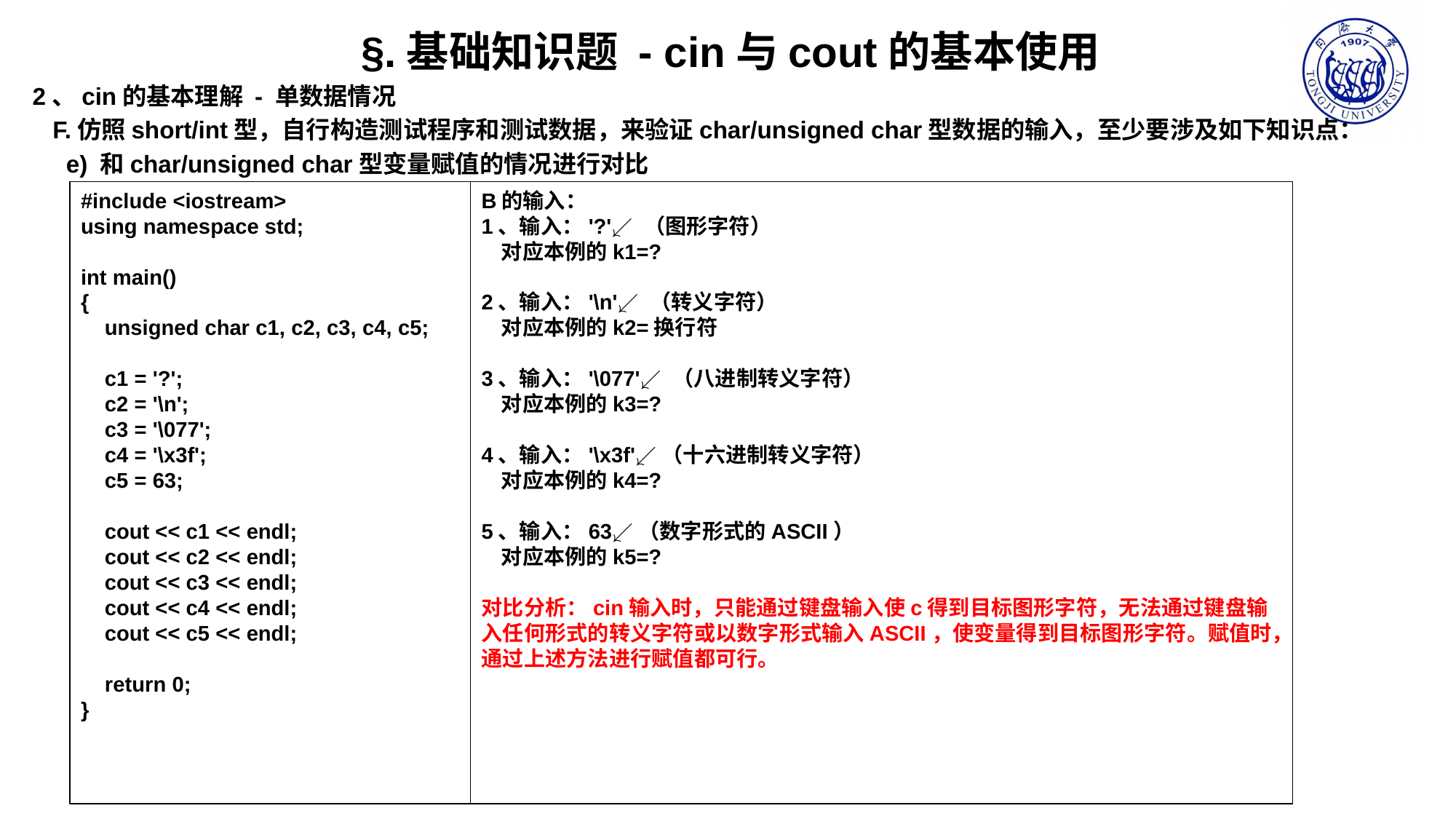

§.基础知识题 - cin与cout的基本使用
2、cin的基本理解 - 单数据情况
   F.仿照short/int型，自行构造测试程序和测试数据，来验证char/unsigned char型数据的输入，至少要涉及如下知识点：
     e) 和char/unsigned char型变量赋值的情况进行对比
B的输入：
1、输入：'?'↙ （图形字符）
   对应本例的k1=?

2、输入：'\n'↙ （转义字符）
   对应本例的k2=换行符

3、输入：'\077'↙ （八进制转义字符）
   对应本例的k3=?

4、输入：'\x3f'↙（十六进制转义字符）
   对应本例的k4=?

5、输入：63↙（数字形式的ASCII）
   对应本例的k5=?

对比分析：cin输入时，只能通过键盘输入使c得到目标图形字符，无法通过键盘输入任何形式的转义字符或以数字形式输入ASCII，使变量得到目标图形字符。赋值时，通过上述方法进行赋值都可行。
#include <iostream>
using namespace std;

int main()
{
    unsigned char c1, c2, c3, c4, c5;

    c1 = '?';
    c2 = '\n';
    c3 = '\077';
    c4 = '\x3f';
    c5 = 63;

    cout << c1 << endl;
    cout << c2 << endl;
    cout << c3 << endl;
    cout << c4 << endl;
    cout << c5 << endl;

    return 0;
}